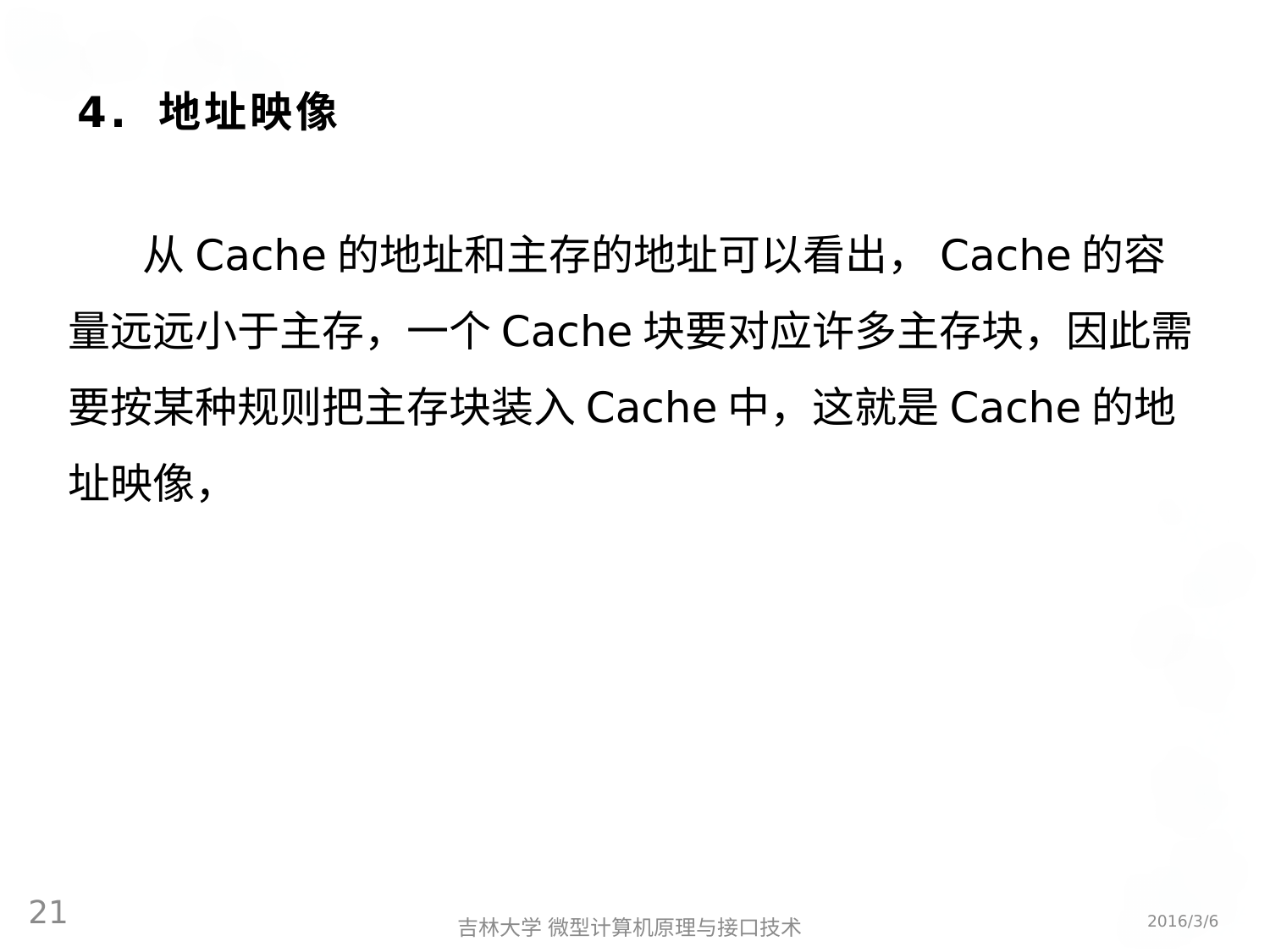

# 4. 地址映像
从Cache的地址和主存的地址可以看出，Cache的容量远远小于主存，一个Cache块要对应许多主存块，因此需要按某种规则把主存块装入Cache中，这就是Cache的地址映像，

21
2016/3/6
吉林大学 微型计算机原理与接口技术